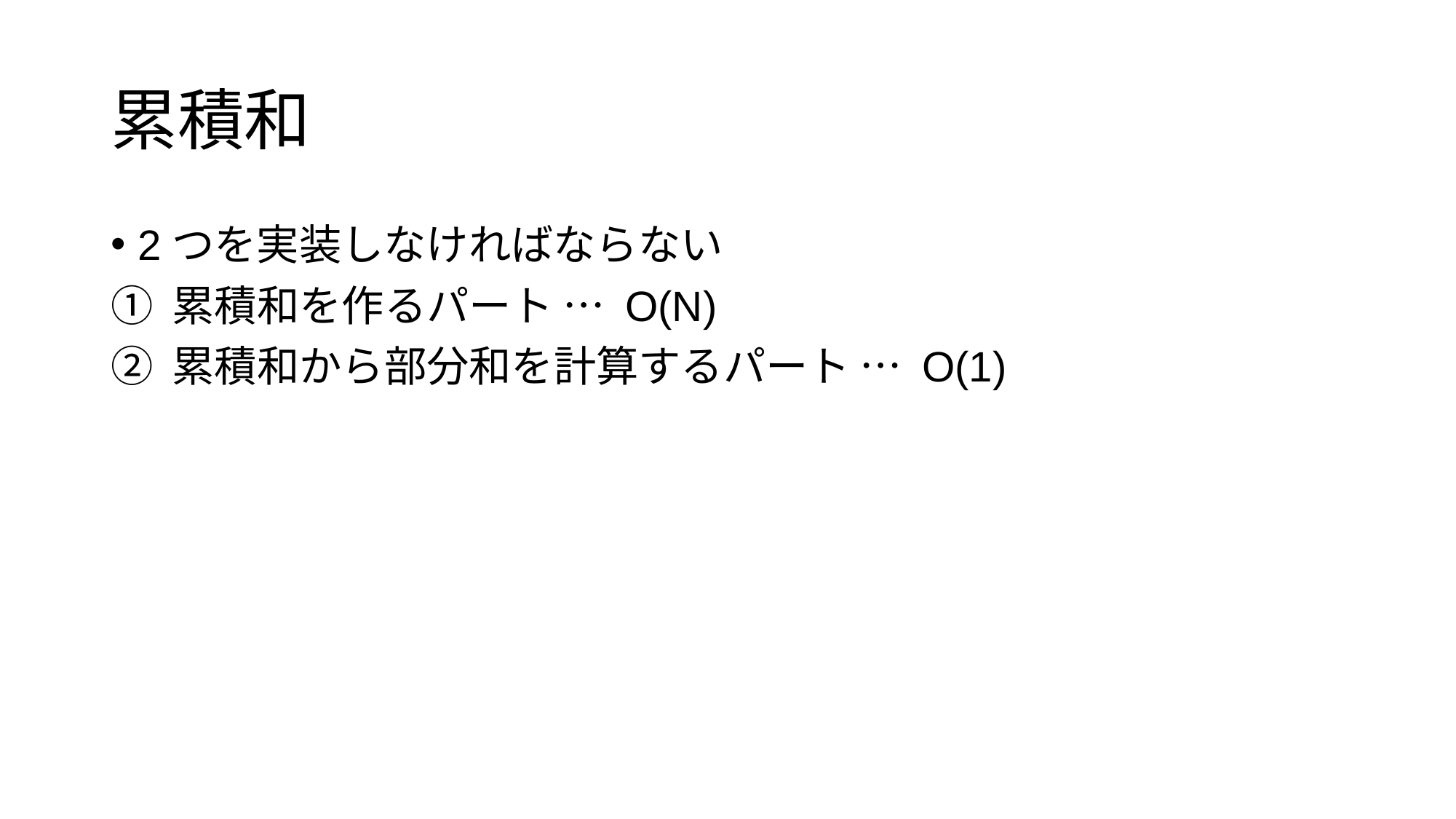

# 累積和
2つを実装しなければならない
累積和を作るパート … O(N)
累積和から部分和を計算するパート … O(1)